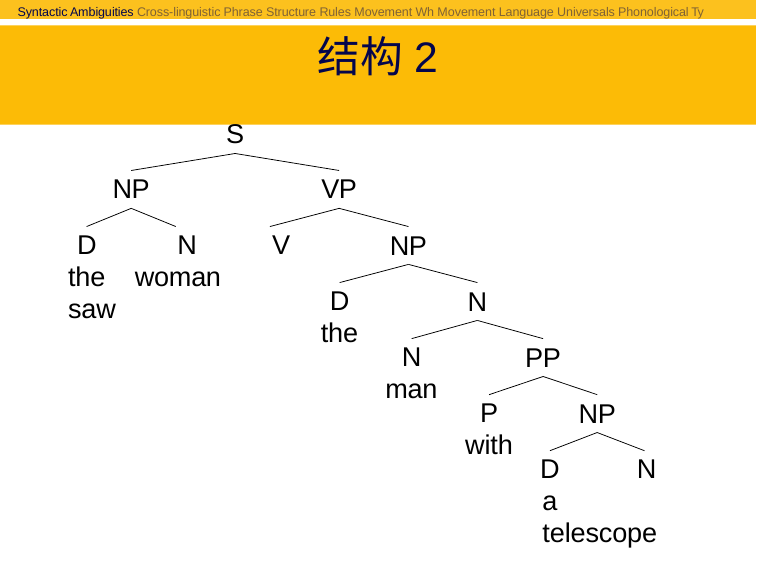

Syntactic Ambiguities Cross-linguistic Phrase Structure Rules Movement Wh Movement Language Universals Phonological Ty
# 结构2
S

VP
NP

NP
D	N	V
the	woman	saw

N
D
the

N
man
PP

NP
P
with

D	N
a	telescope